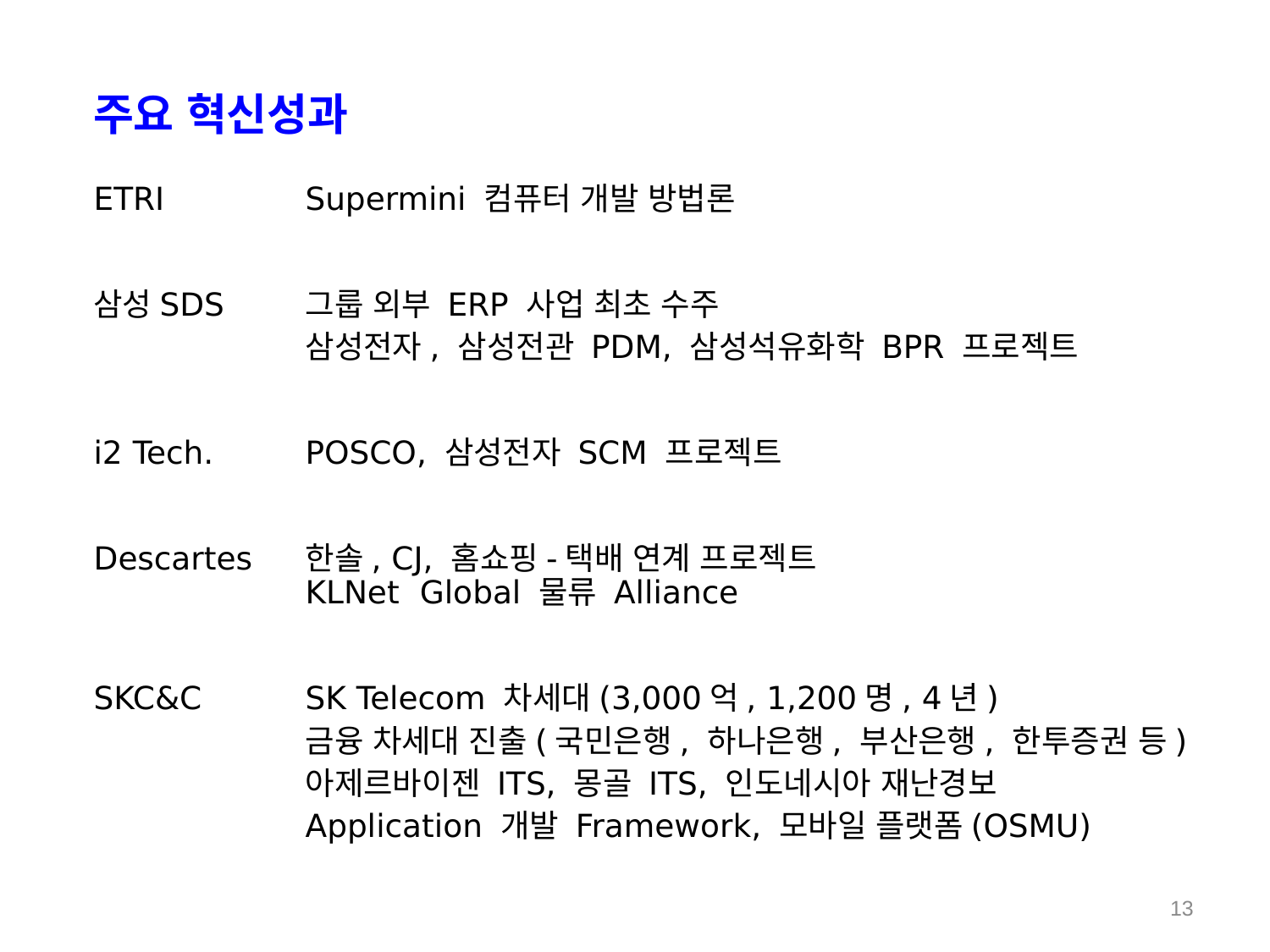

# 주요 혁신성과
ETRI		Supermini 컴퓨터 개발 방법론
삼성SDS	그룹 외부 ERP 사업 최초 수주
		삼성전자, 삼성전관 PDM, 삼성석유화학 BPR 프로젝트
i2 Tech.	POSCO, 삼성전자 SCM 프로젝트
Descartes	한솔, CJ, 홈쇼핑-택배 연계 프로젝트				KLNet  Global 물류 Alliance
SKC&C	SK Telecom 차세대(3,000억, 1,200명, 4년)
		금융 차세대 진출(국민은행, 하나은행, 부산은행, 한투증권 등)
		아제르바이젠 ITS, 몽골 ITS, 인도네시아 재난경보
		Application 개발 Framework, 모바일 플랫폼(OSMU)

13